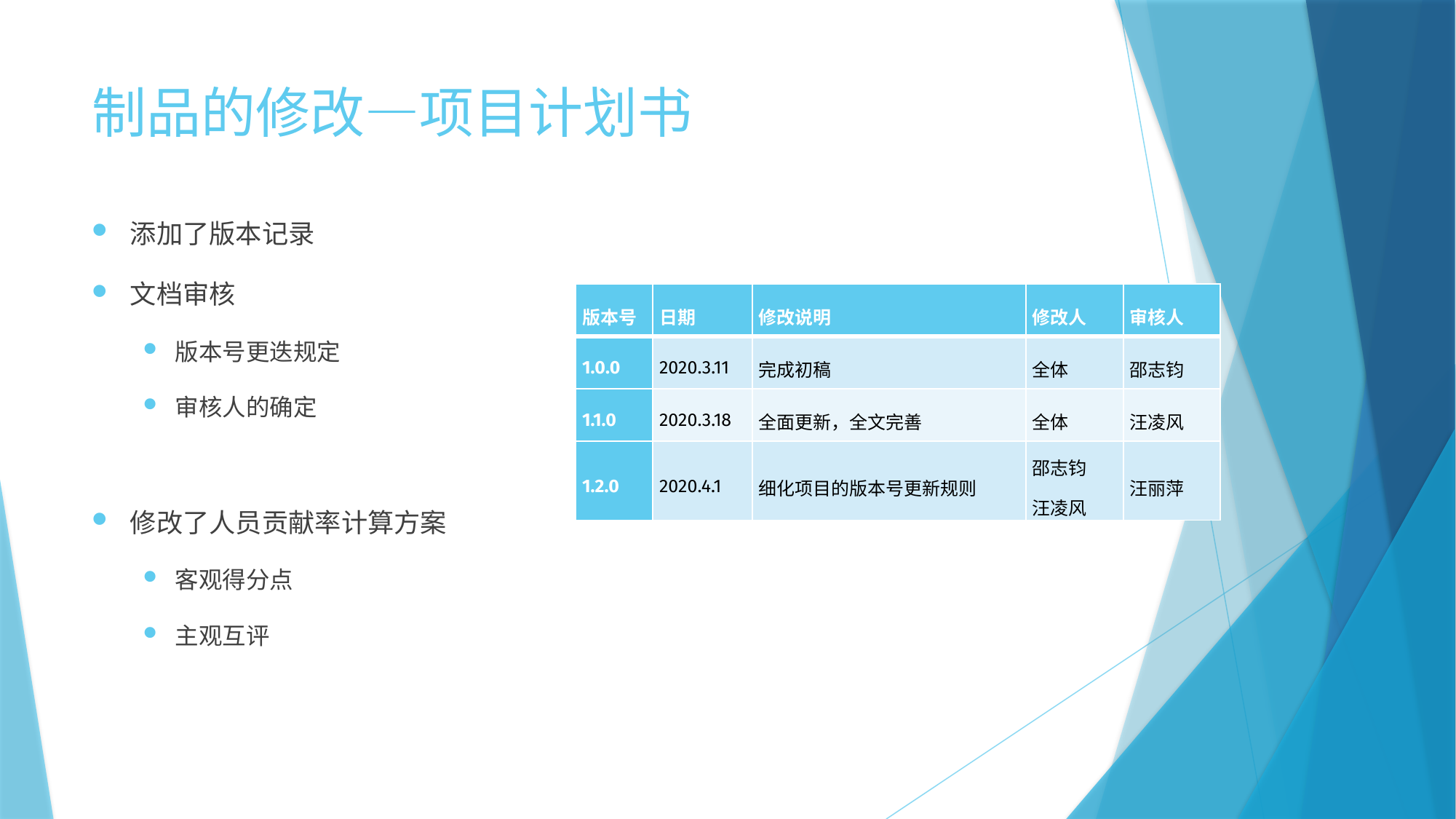

# 制品的修改—项目计划书
添加了版本记录
文档审核
版本号更迭规定
审核人的确定

修改了人员贡献率计算方案
客观得分点
主观互评
| 版本号 | 日期 | 修改说明 | 修改人 | 审核人 |
| --- | --- | --- | --- | --- |
| 1.0.0 | 2020.3.11 | 完成初稿 | 全体 | 邵志钧 |
| 1.1.0 | 2020.3.18 | 全面更新，全文完善 | 全体 | 汪凌风 |
| 1.2.0 | 2020.4.1 | 细化项目的版本号更新规则 | 邵志钧 汪凌风 | 汪丽萍 |